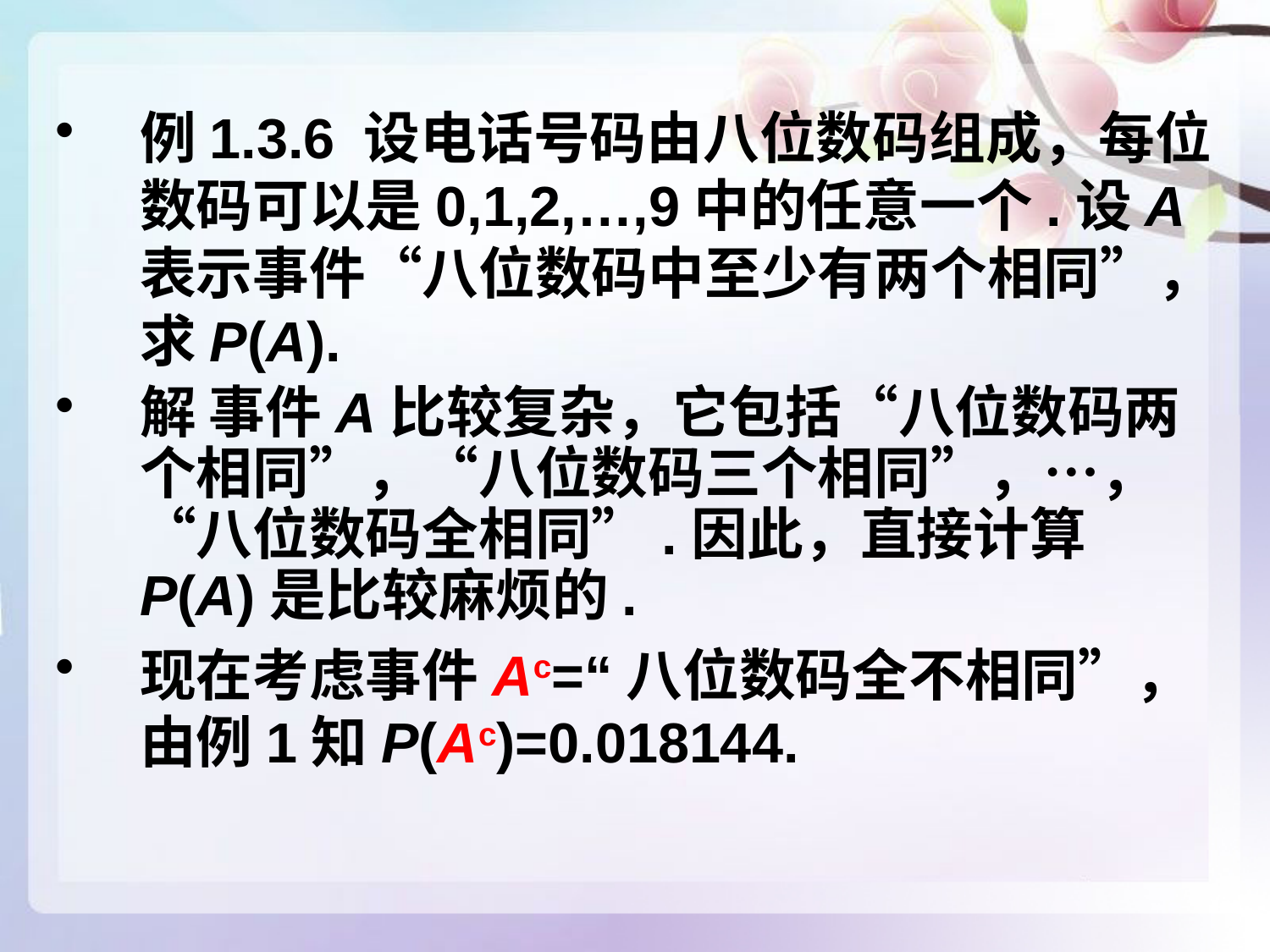

例1.3.6 设电话号码由八位数码组成，每位数码可以是0,1,2,…,9中的任意一个.设A表示事件“八位数码中至少有两个相同”，求P(A).
解 事件A比较复杂，它包括“八位数码两个相同”，“八位数码三个相同”，…，“八位数码全相同”.因此，直接计算P(A)是比较麻烦的.
现在考虑事件Ac=“八位数码全不相同”，由例1知P(Ac)=0.018144.